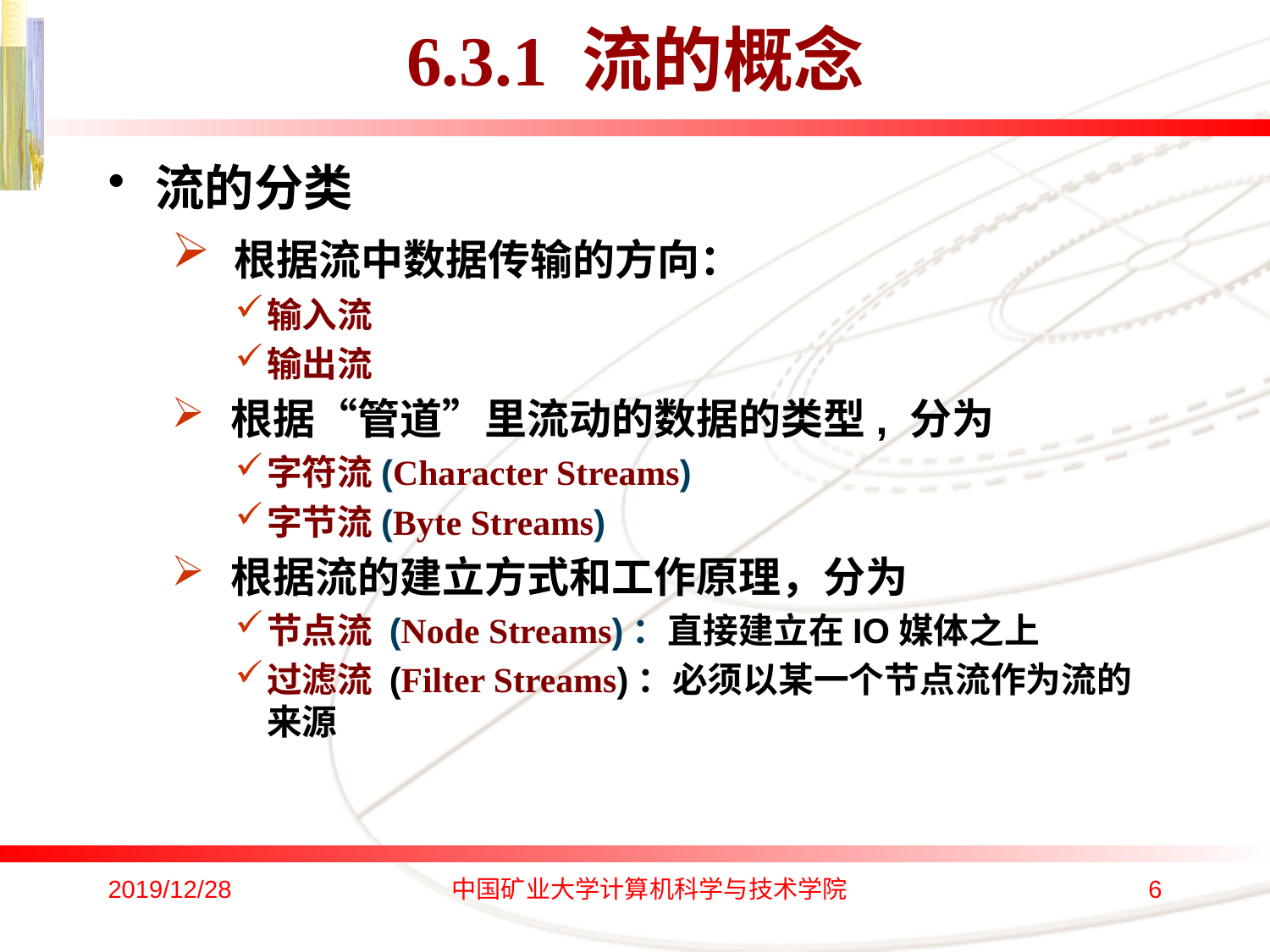

# 6.3.1 流的概念

流的分类
 根据流中数据传输的方向：
输入流
输出流
 根据“管道”里流动的数据的类型, 分为
字符流(Character Streams)
字节流(Byte Streams)
 根据流的建立方式和工作原理，分为
节点流 (Node Streams)：直接建立在IO媒体之上
过滤流 (Filter Streams)：必须以某一个节点流作为流的来源

2019/12/28
中国矿业大学计算机科学与技术学院
6